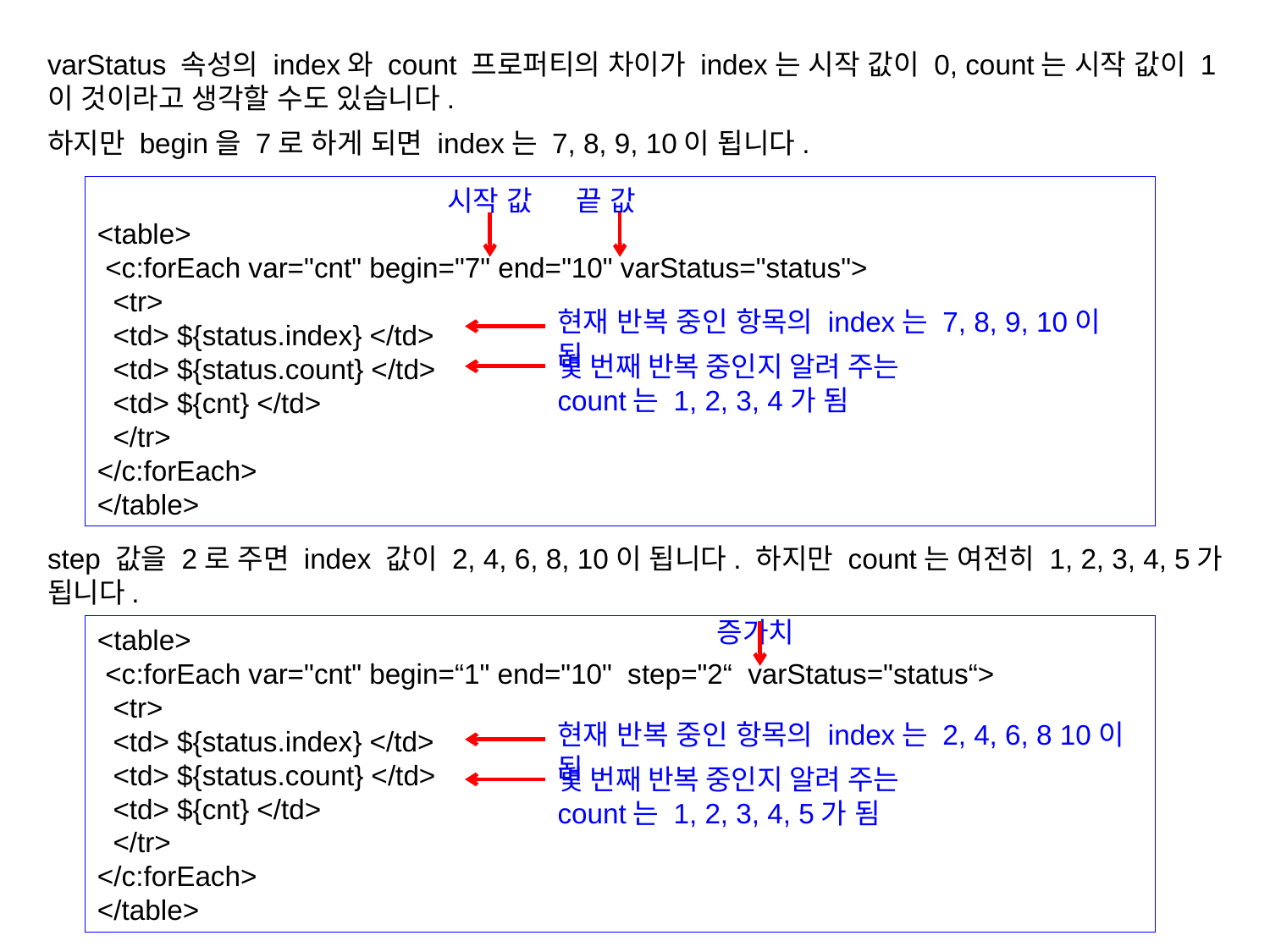

varStatus 속성의 index와 count 프로퍼티의 차이가 index는 시작 값이 0, count는 시작 값이 1이 것이라고 생각할 수도 있습니다.

하지만 begin을 7로 하게 되면 index는 7, 8, 9, 10이 됩니다.

step 값을 2로 주면 index 값이 2, 4, 6, 8, 10이 됩니다. 하지만 count는 여전히 1, 2, 3, 4, 5가 됩니다.

<table>
 <c:forEach var="cnt" begin="7" end="10" varStatus="status">
  <tr>
  <td> ${status.index} </td>
  <td> ${status.count} </td>
  <td> ${cnt} </td>
  </tr>
</c:forEach>
</table>
시작 값
끝 값
현재 반복 중인 항목의 index는 7, 8, 9, 10이 됨
몇 번째 반복 중인지 알려 주는 count는 1, 2, 3, 4가 됨
증가치
<table>
 <c:forEach var="cnt" begin=“1" end="10"  step="2“  varStatus="status“>
  <tr>
  <td> ${status.index} </td>
  <td> ${status.count} </td>
  <td> ${cnt} </td>
  </tr>
</c:forEach>
</table>
현재 반복 중인 항목의 index는 2, 4, 6, 8 10이 됨
몇 번째 반복 중인지 알려 주는 count는 1, 2, 3, 4, 5가 됨